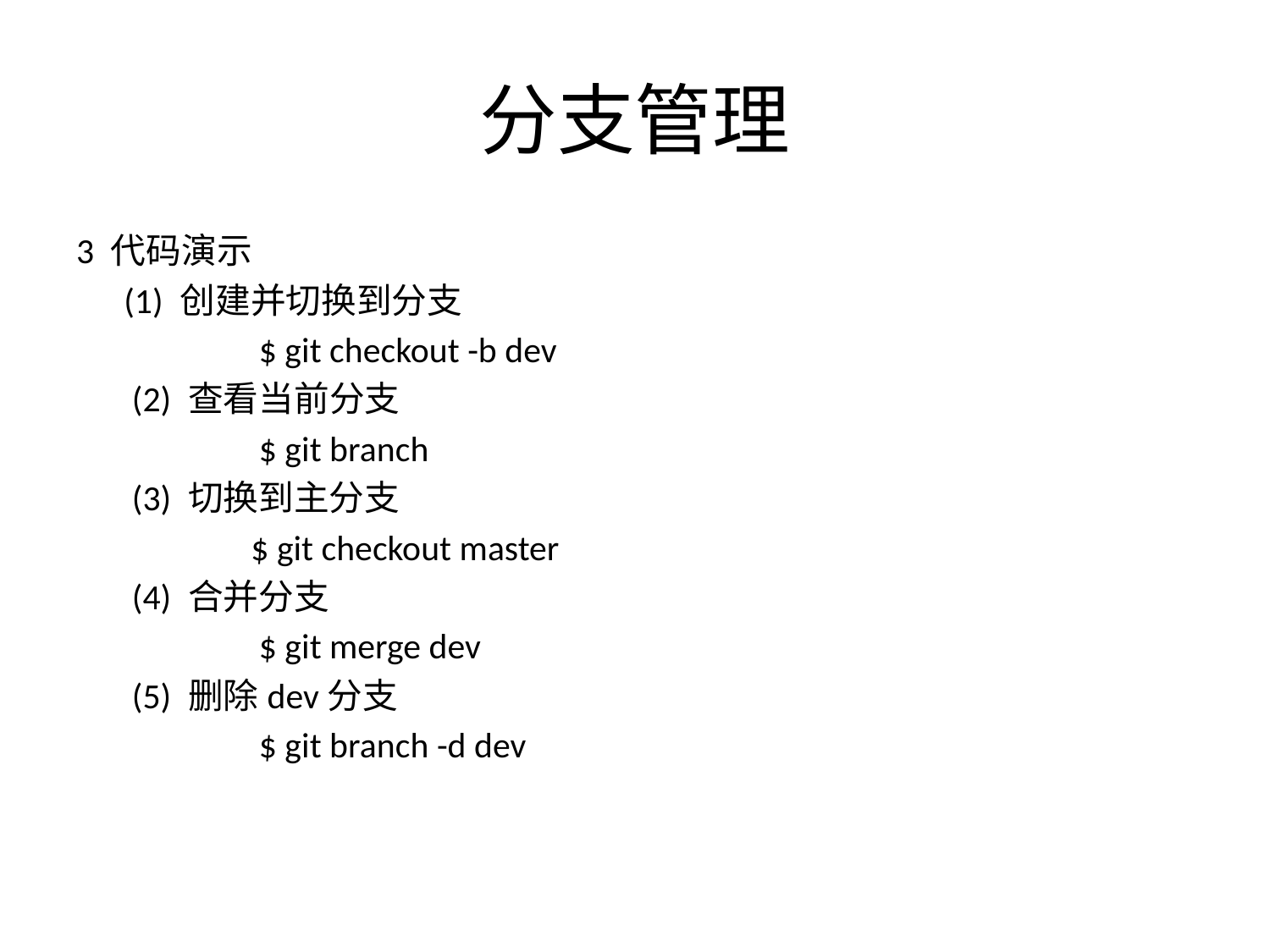

# 分支管理
3 代码演示
 	(1) 创建并切换到分支
		 $ git checkout -b dev
	 (2) 查看当前分支
		 $ git branch
	 (3) 切换到主分支
		$ git checkout master
	 (4) 合并分支
		 $ git merge dev
	 (5) 删除dev分支
		 $ git branch -d dev